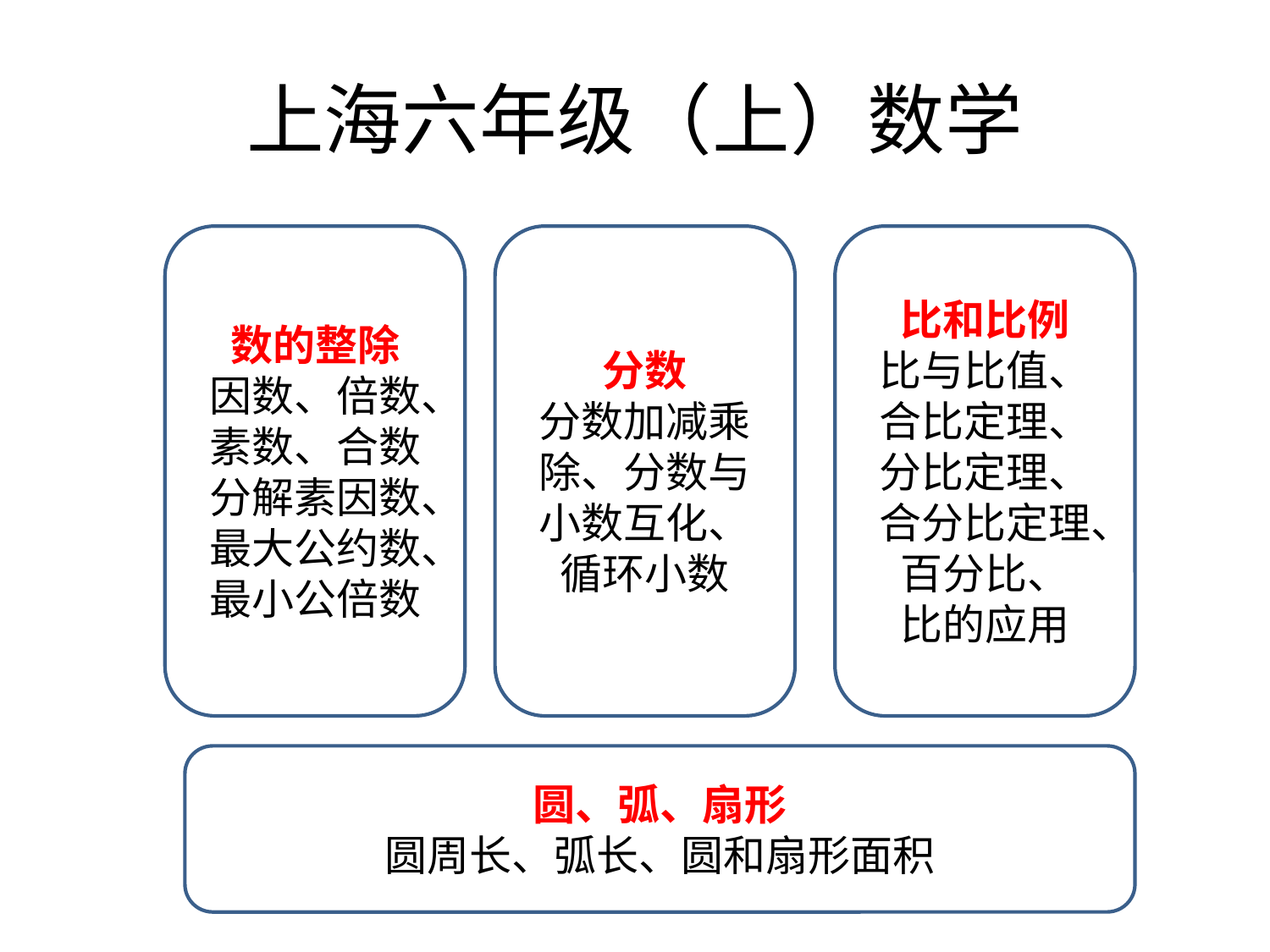

# 上海六年级（上）数学
数的整除
因数、倍数、素数、合数
分解素因数、最大公约数、最小公倍数
分数
分数加减乘除、分数与小数互化、循环小数
比和比例
比与比值、合比定理、分比定理、合分比定理、百分比、
比的应用
圆、弧、扇形
圆周长、弧长、圆和扇形面积